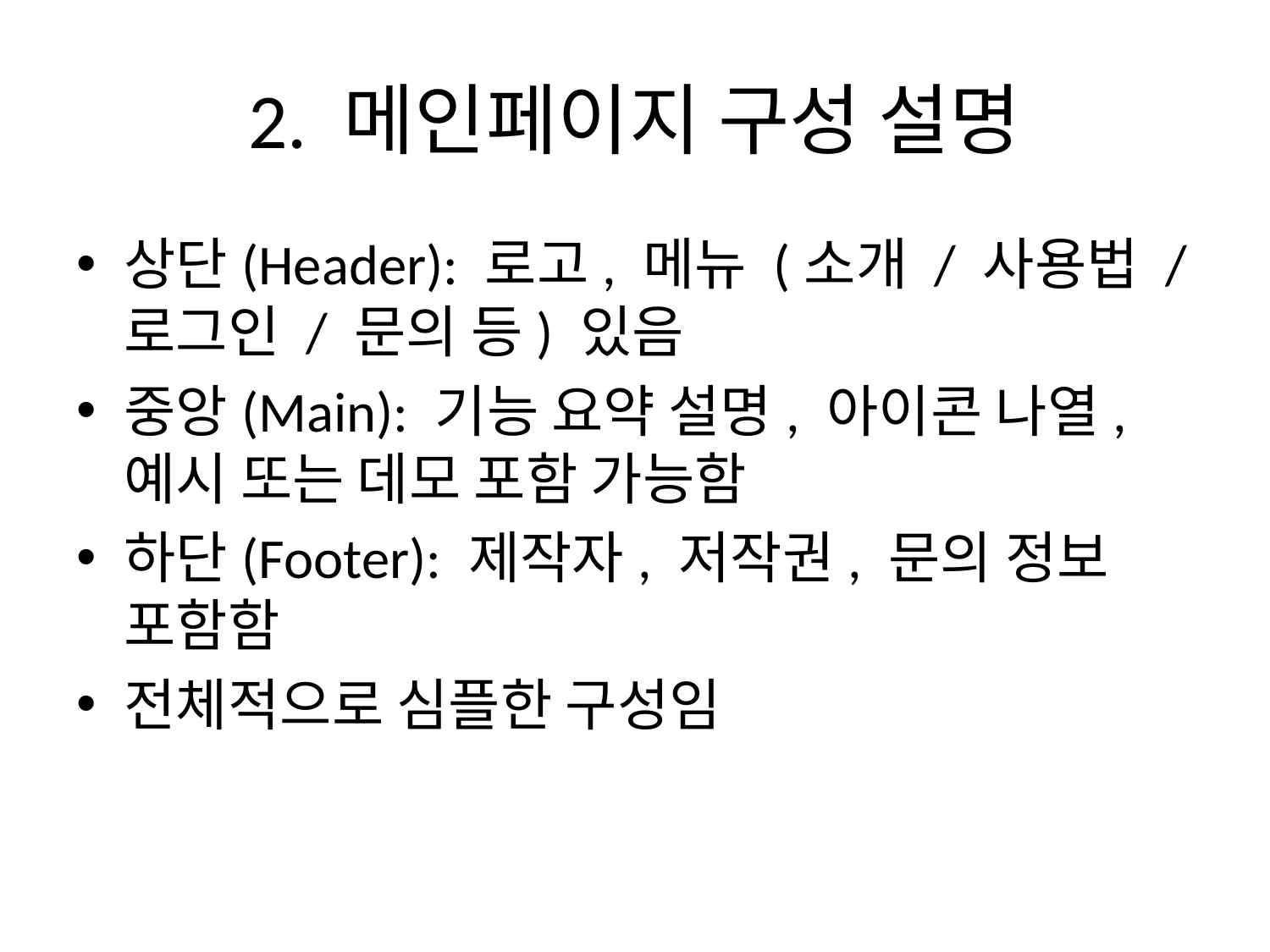

# 2. 메인페이지 구성 설명
상단(Header): 로고, 메뉴 (소개 / 사용법 / 로그인 / 문의 등) 있음
중앙(Main): 기능 요약 설명, 아이콘 나열, 예시 또는 데모 포함 가능함
하단(Footer): 제작자, 저작권, 문의 정보 포함함
전체적으로 심플한 구성임